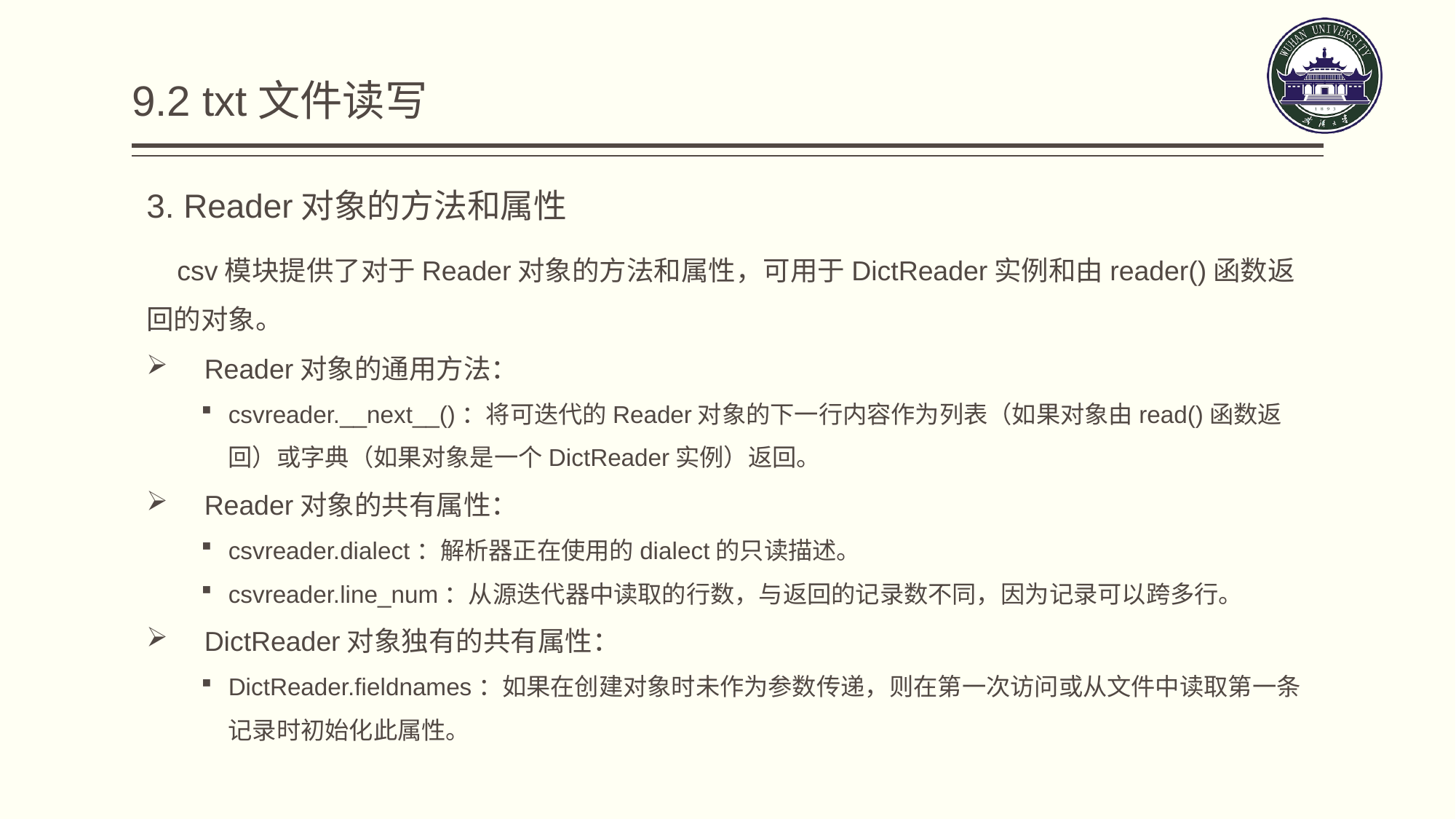

9.2 txt文件读写
3. Reader对象的方法和属性
    csv模块提供了对于Reader对象的方法和属性，可用于DictReader实例和由reader()函数返回的对象。
    Reader对象的通用方法：
csvreader.__next__()：将可迭代的Reader对象的下一行内容作为列表（如果对象由read()函数返回）或字典（如果对象是一个DictReader实例）返回。
    Reader对象的共有属性：
csvreader.dialect：解析器正在使用的dialect的只读描述。
csvreader.line_num：从源迭代器中读取的行数，与返回的记录数不同，因为记录可以跨多行。
    DictReader对象独有的共有属性：
DictReader.fieldnames：如果在创建对象时未作为参数传递，则在第一次访问或从文件中读取第一条记录时初始化此属性。